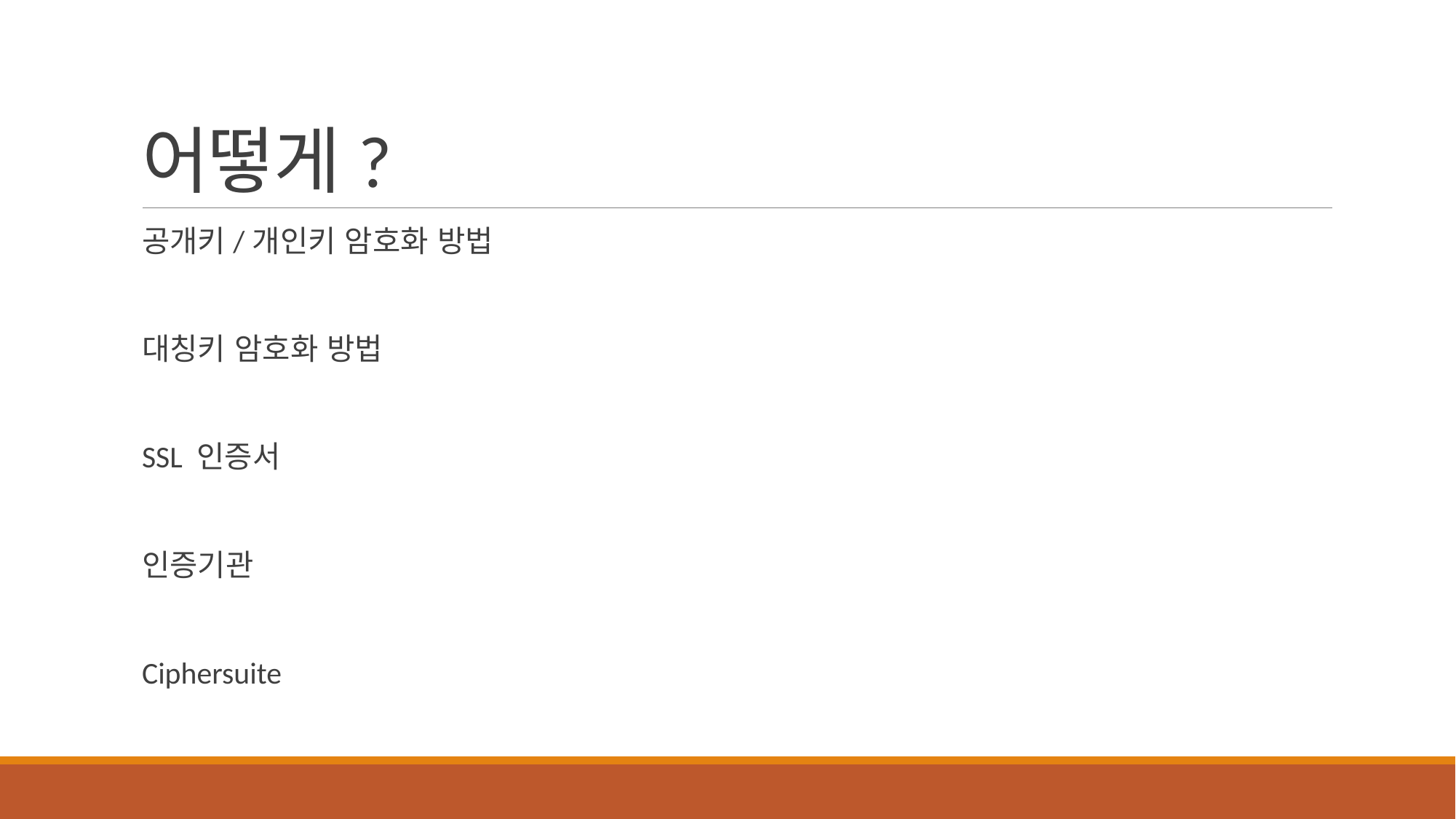

# 어떻게?
공개키/개인키 암호화 방법

대칭키 암호화 방법

SSL 인증서

인증기관

Ciphersuite